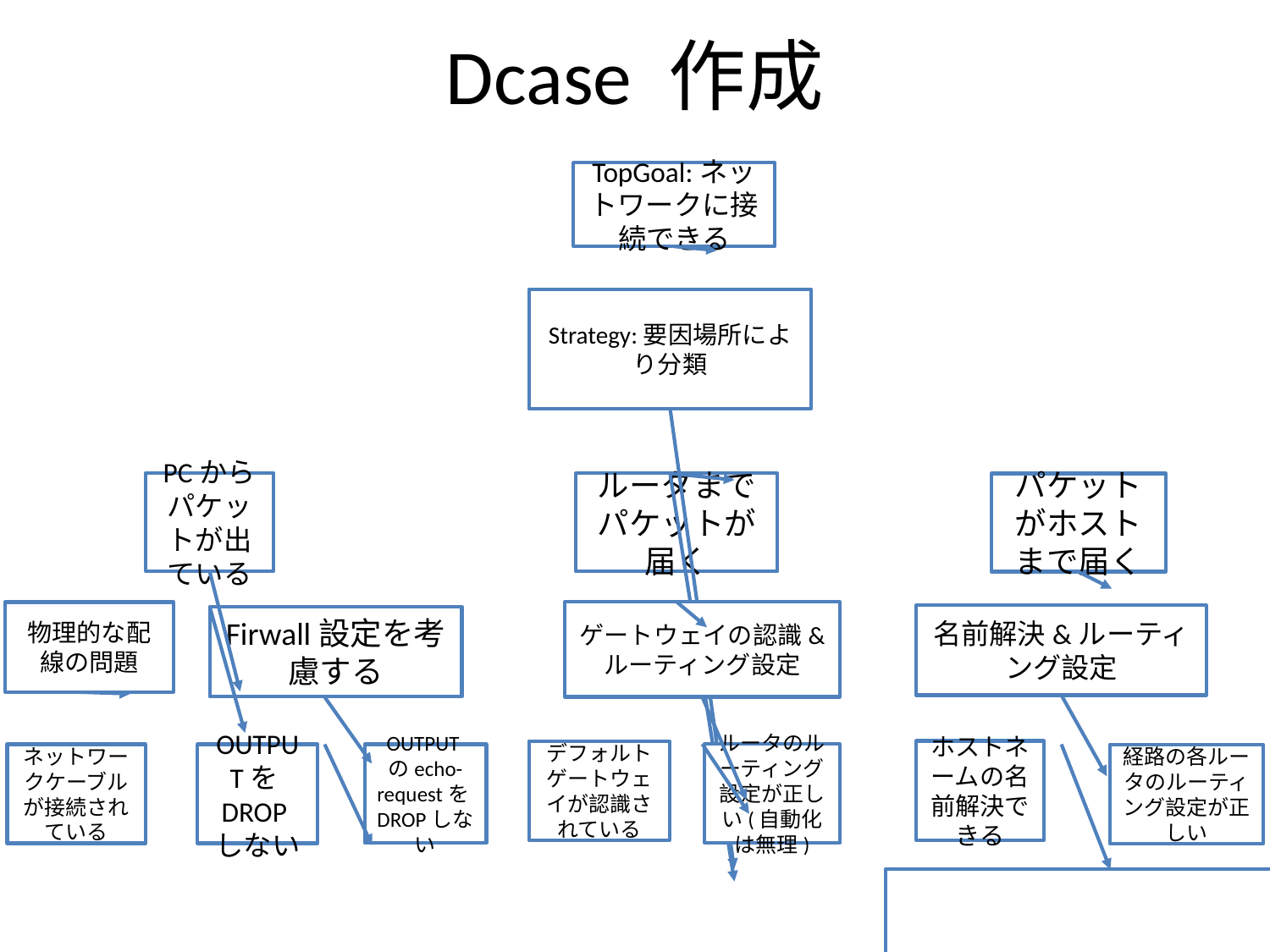

Dcase 作成
TopGoal:ネットワークに接続できる

Strategy:要因場所により分類

PCからパケットが出ている
ルータまでパケットが届く

パケットがホストまで届く

物理的な配線の問題
ゲートウェイの認識&
ルーティング設定

名前解決&ルーティング設定
Firwall設定を考慮する

ホストネームの名前解決できる
デフォルトゲートウェイが認識されている

ルータのルーティング設定が正しい(自動化は無理)
OUTPUTをDROPしない
ネットワークケーブルが接続されている

OUTPUTのecho-requestをDROPしない

経路の各ルータのルーティング設定が正しい